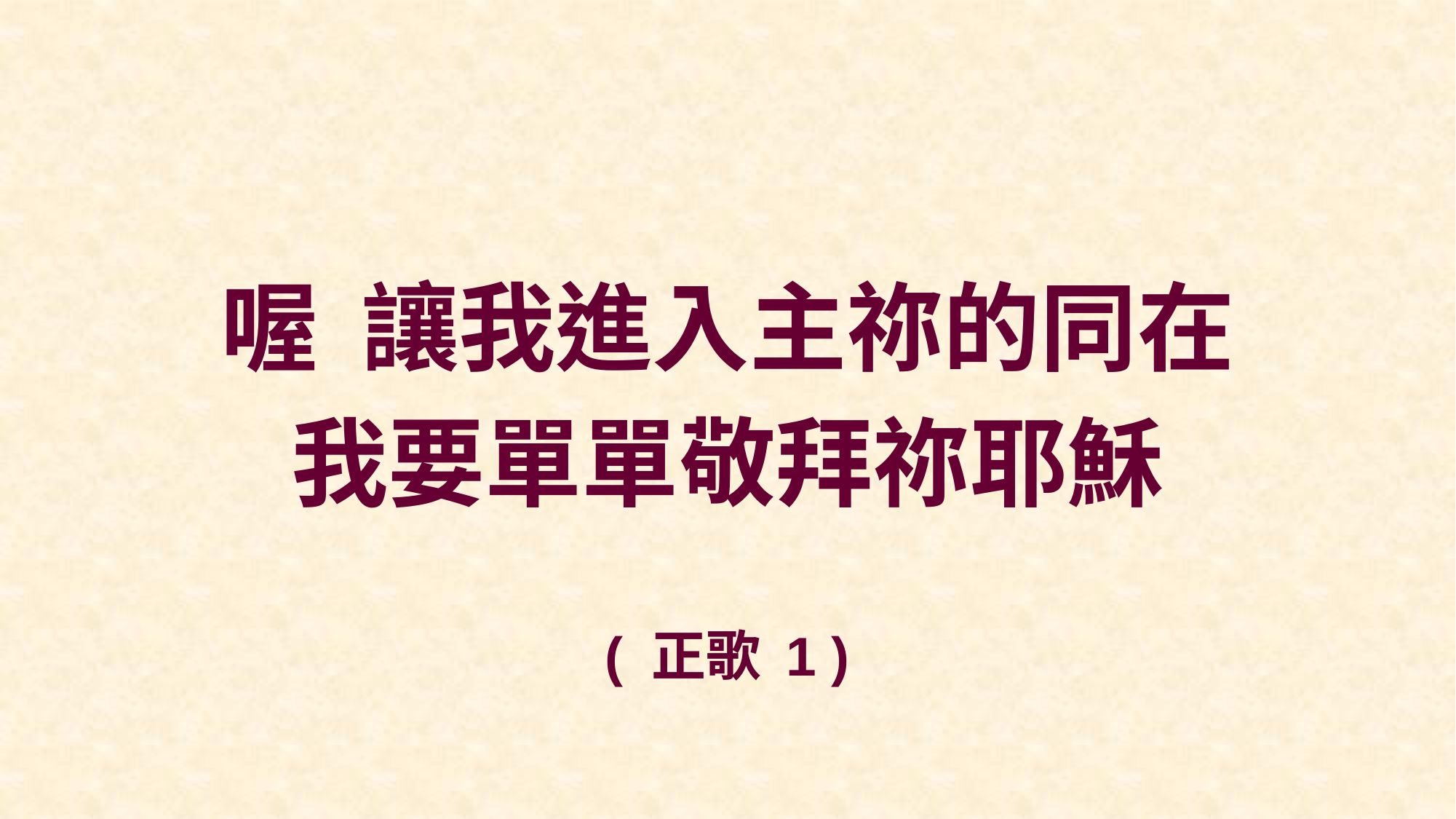

喔  讓我進入主祢的同在
我要單單敬拜祢耶穌
( 正歌 1 )